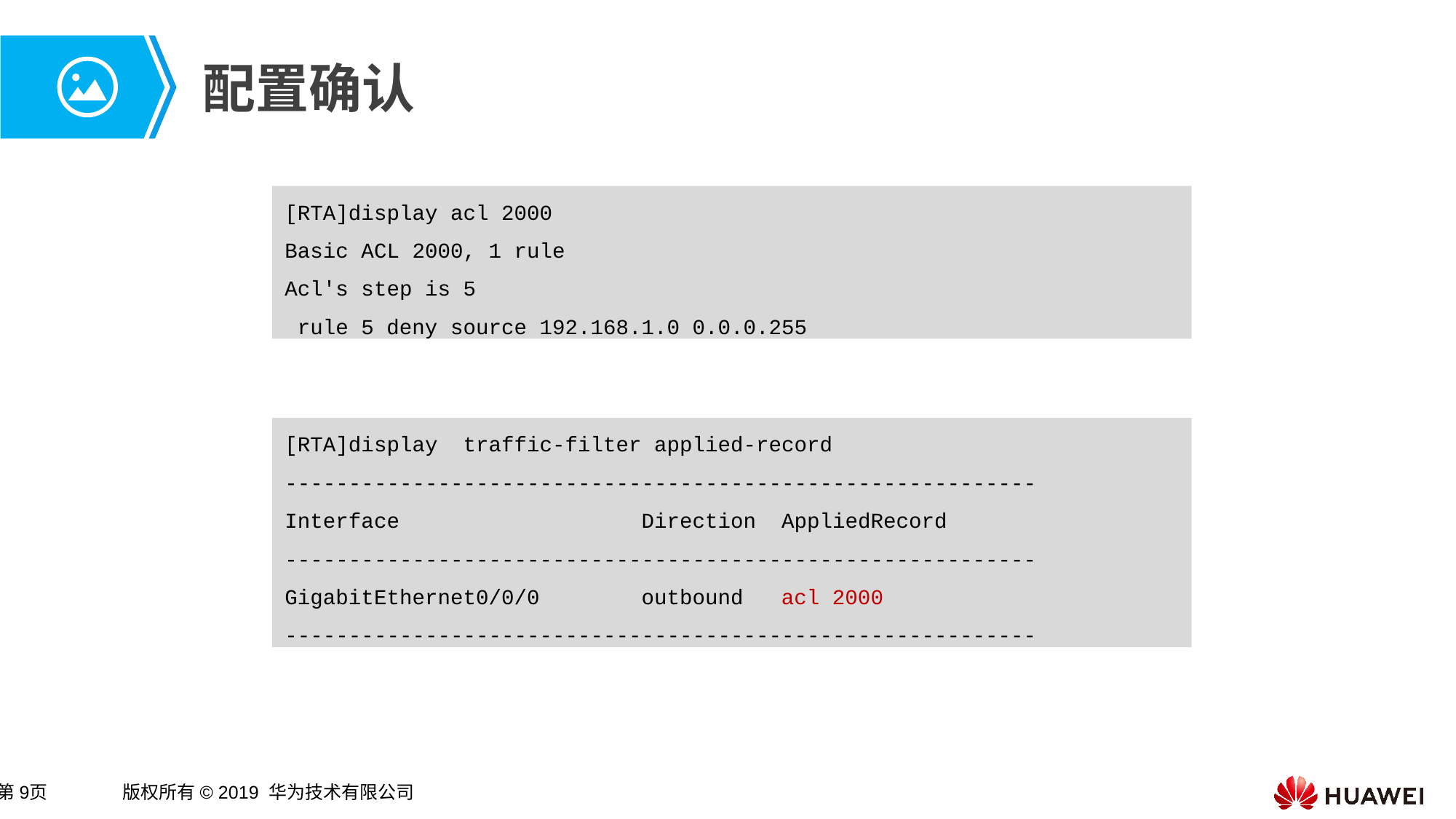

# 配置确认
 [RTA]display acl 2000
 Basic ACL 2000, 1 rule
 Acl's step is 5
  rule 5 deny source 192.168.1.0 0.0.0.255
 [RTA]display  traffic-filter applied-record
 -----------------------------------------------------------
 Interface                   Direction  AppliedRecord
 -----------------------------------------------------------
 GigabitEthernet0/0/0        outbound   acl 2000
 -----------------------------------------------------------